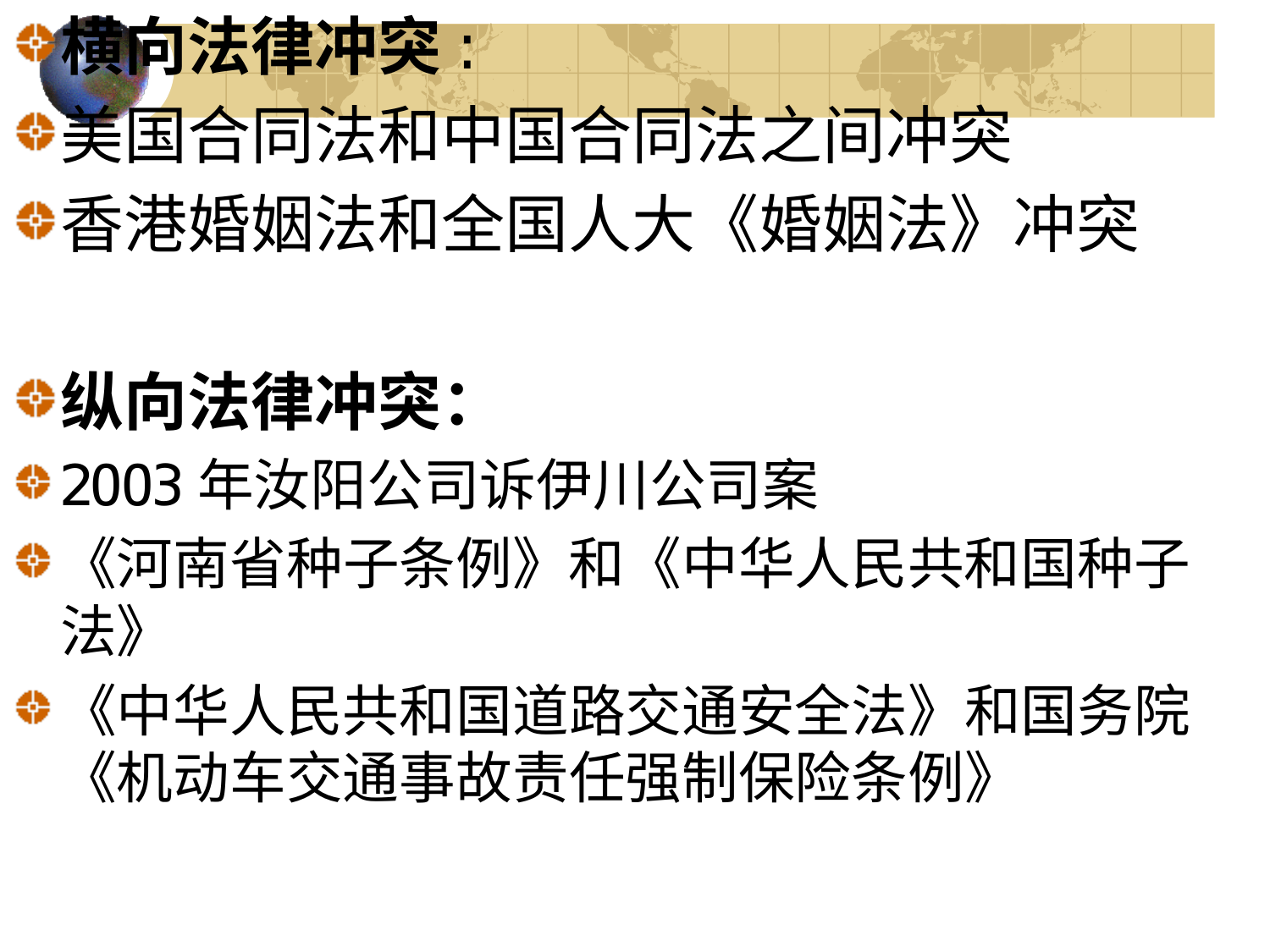

横向法律冲突:
美国合同法和中国合同法之间冲突
香港婚姻法和全国人大《婚姻法》冲突

纵向法律冲突：
2003年汝阳公司诉伊川公司案
《河南省种子条例》和《中华人民共和国种子法》
《中华人民共和国道路交通安全法》和国务院《机动车交通事故责任强制保险条例》